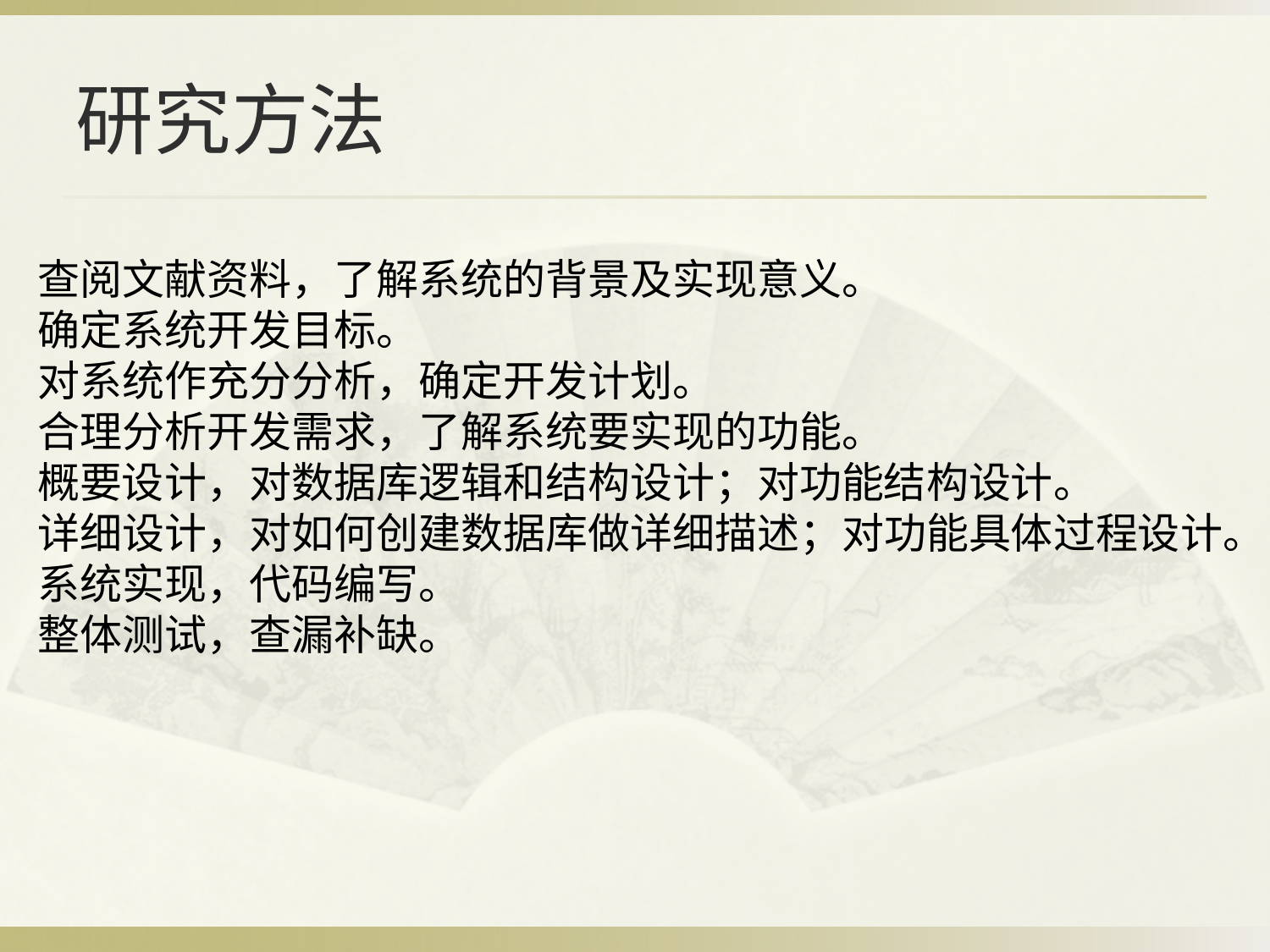

# 研究方法
查阅文献资料，了解系统的背景及实现意义。
确定系统开发目标。
对系统作充分分析，确定开发计划。
合理分析开发需求，了解系统要实现的功能。
概要设计，对数据库逻辑和结构设计；对功能结构设计。
详细设计，对如何创建数据库做详细描述；对功能具体过程设计。
系统实现，代码编写。
整体测试，查漏补缺。